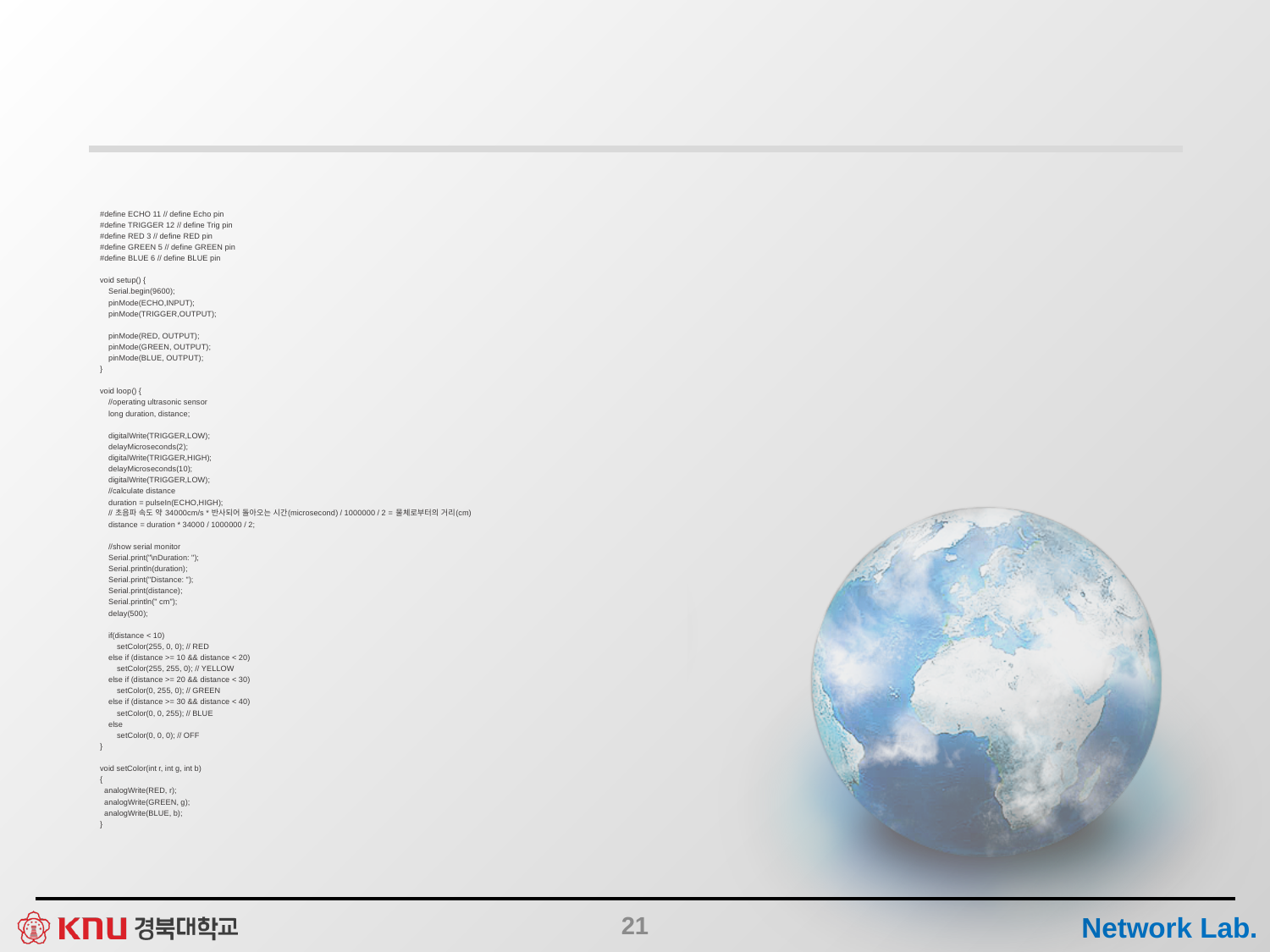

#
#define ECHO 11 // define Echo pin
#define TRIGGER 12 // define Trig pin
#define RED 3 // define RED pin
#define GREEN 5 // define GREEN pin
#define BLUE 6 // define BLUE pin

void setup() {
    Serial.begin(9600);
    pinMode(ECHO,INPUT);
    pinMode(TRIGGER,OUTPUT);

    pinMode(RED, OUTPUT);
    pinMode(GREEN, OUTPUT);
    pinMode(BLUE, OUTPUT);
}

void loop() {
    //operating ultrasonic sensor
    long duration, distance;

    digitalWrite(TRIGGER,LOW);
    delayMicroseconds(2);
    digitalWrite(TRIGGER,HIGH);
    delayMicroseconds(10);
    digitalWrite(TRIGGER,LOW);
    //calculate distance
    duration = pulseIn(ECHO,HIGH);
    // 초음파 속도 약 34000cm/s * 반사되어 돌아오는 시간(microsecond) / 1000000 / 2 = 물체로부터의 거리(cm)
    distance = duration * 34000 / 1000000 / 2;

    //show serial monitor
    Serial.print("\nDuration: ");
    Serial.println(duration);
    Serial.print("Distance: ");
    Serial.print(distance);
    Serial.println(" cm");
    delay(500);

    if(distance < 10)
        setColor(255, 0, 0); // RED
    else if (distance >= 10 && distance < 20)
        setColor(255, 255, 0); // YELLOW
    else if (distance >= 20 && distance < 30)
        setColor(0, 255, 0); // GREEN
    else if (distance >= 30 && distance < 40)
        setColor(0, 0, 255); // BLUE
    else
        setColor(0, 0, 0); // OFF
}

void setColor(int r, int g, int b)
{
  analogWrite(RED, r);
  analogWrite(GREEN, g);
  analogWrite(BLUE, b);
}
21